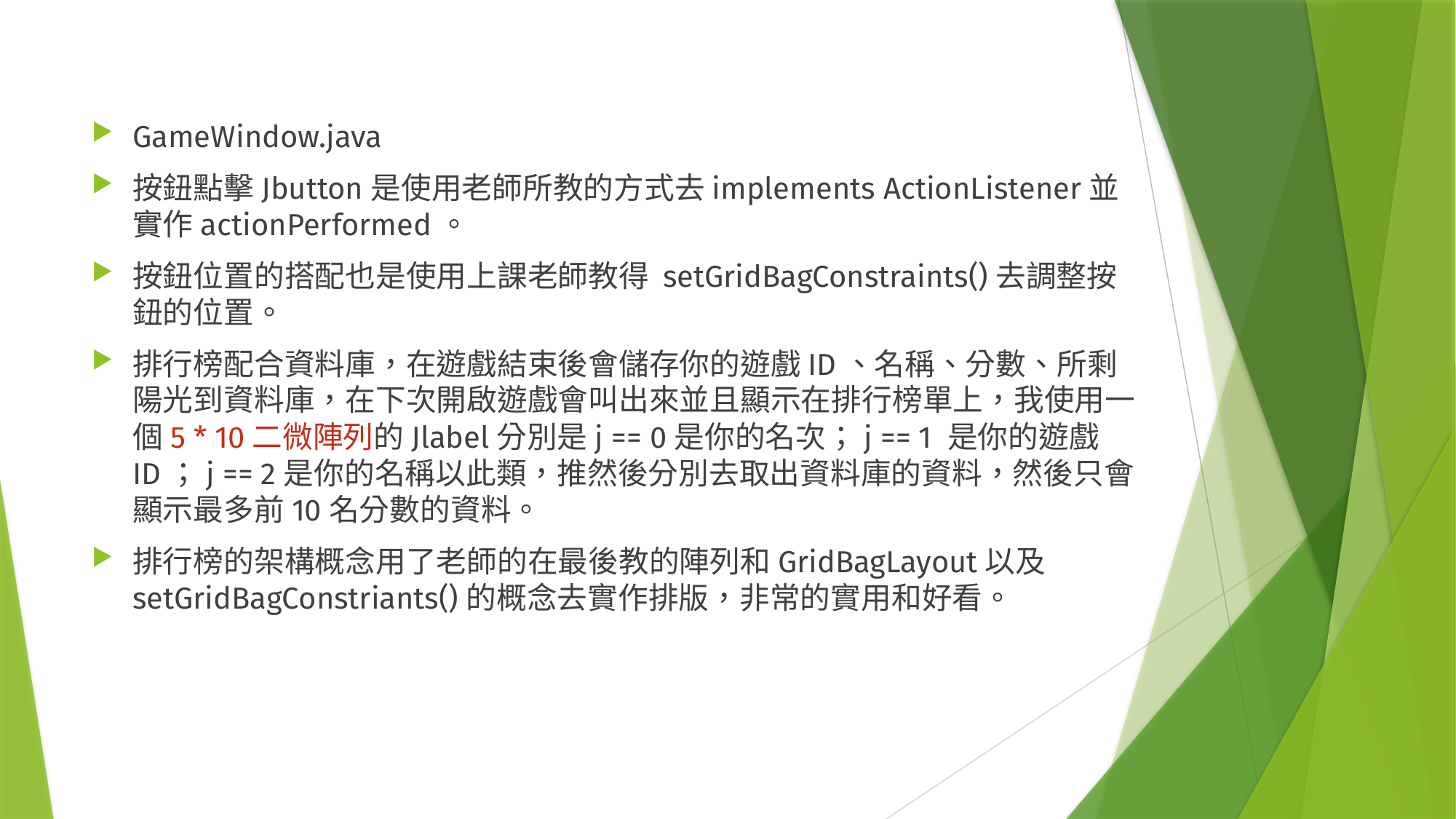

#
GameWindow.java
按鈕點擊Jbutton是使用老師所教的方式去implements ActionListener並實作actionPerformed。
按鈕位置的搭配也是使用上課老師教得 setGridBagConstraints()去調整按鈕的位置。
排行榜配合資料庫，在遊戲結束後會儲存你的遊戲ID、名稱、分數、所剩陽光到資料庫，在下次開啟遊戲會叫出來並且顯示在排行榜單上，我使用一個5 * 10二微陣列的Jlabel分別是j == 0是你的名次；j == 1 是你的遊戲ID；j == 2是你的名稱以此類，推然後分別去取出資料庫的資料，然後只會顯示最多前10名分數的資料。
排行榜的架構概念用了老師的在最後教的陣列和GridBagLayout以及setGridBagConstriants()的概念去實作排版，非常的實用和好看。